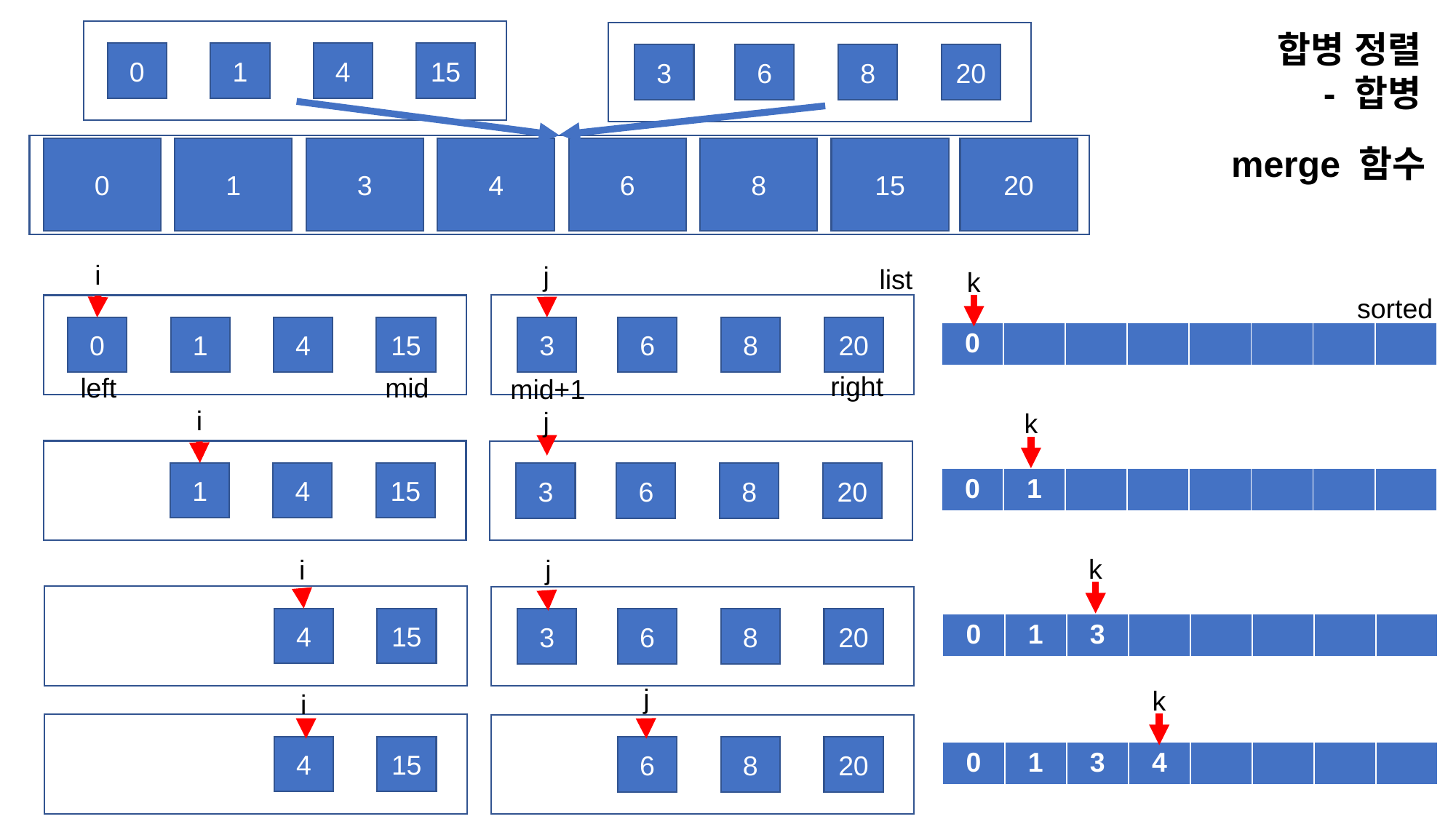

합병 정렬
- 합병

0
1
4
15
3
6
8
20

merge 함수
1
3
4
6
8
15
20
0
i
j
list
k
sorted

3
6
8
20
0
1
4
15
| 0 |  |  |  |  |  |  |  |
| --- | --- | --- | --- | --- | --- | --- | --- |
right
left
mid
mid+1
i
j
k

1
4
15
3
6
8
20
| 0 | 1 |  |  |  |  |  |  |
| --- | --- | --- | --- | --- | --- | --- | --- |
k
i
j

4
15
3
6
8
20
| 0 | 1 | 3 |  |  |  |  |  |
| --- | --- | --- | --- | --- | --- | --- | --- |
j
k
i

4
15
6
8
20
| 0 | 1 | 3 | 4 |  |  |  |  |
| --- | --- | --- | --- | --- | --- | --- | --- |